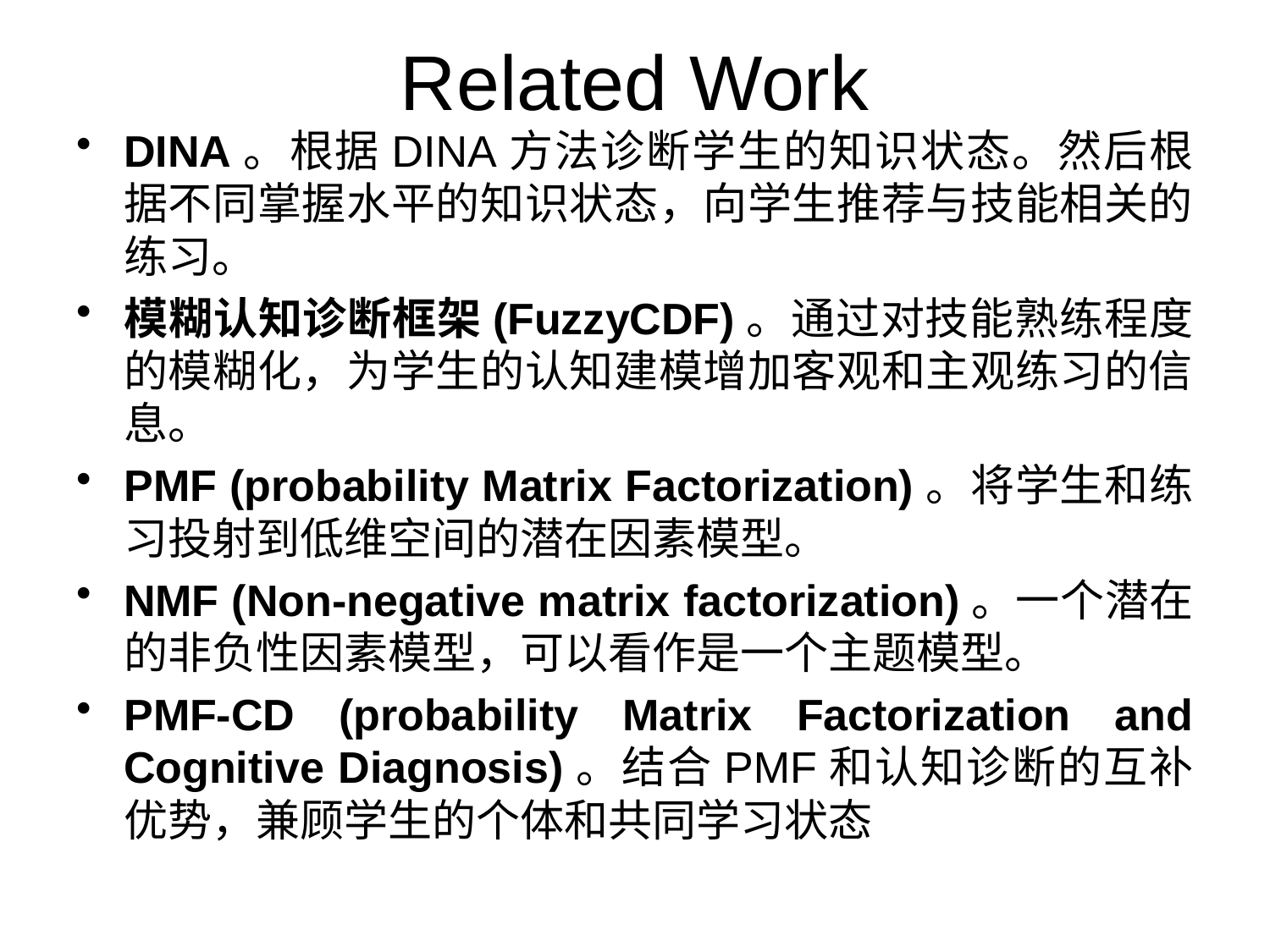

# Related Work
DINA。根据DINA方法诊断学生的知识状态。然后根据不同掌握水平的知识状态，向学生推荐与技能相关的练习。
模糊认知诊断框架(FuzzyCDF)。通过对技能熟练程度的模糊化，为学生的认知建模增加客观和主观练习的信息。
PMF (probability Matrix Factorization)。将学生和练习投射到低维空间的潜在因素模型。
NMF (Non-negative matrix factorization)。一个潜在的非负性因素模型，可以看作是一个主题模型。
PMF-CD (probability Matrix Factorization and Cognitive Diagnosis)。结合PMF和认知诊断的互补优势，兼顾学生的个体和共同学习状态